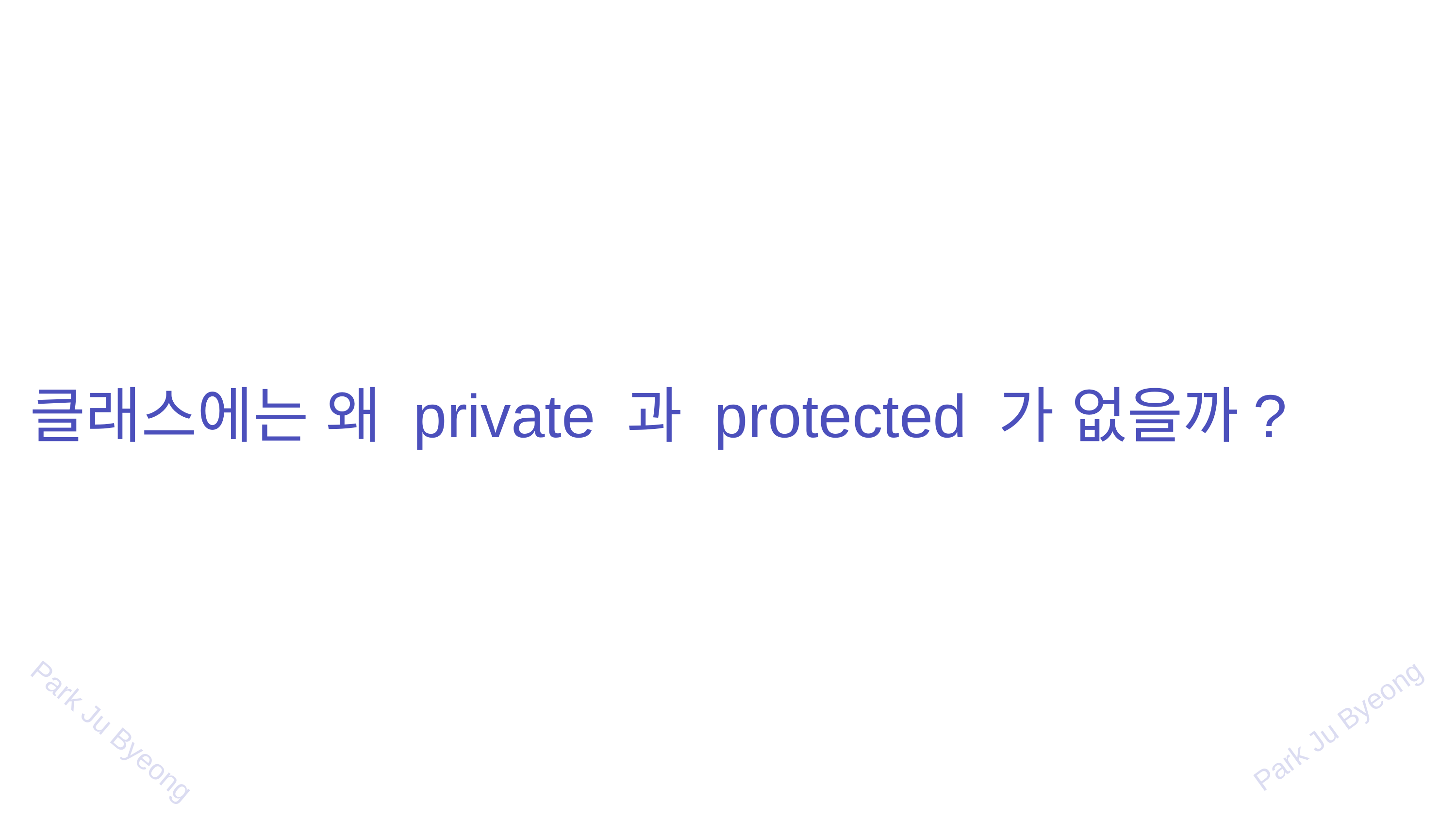

클래스에는 왜 private 과 protected 가 없을까?